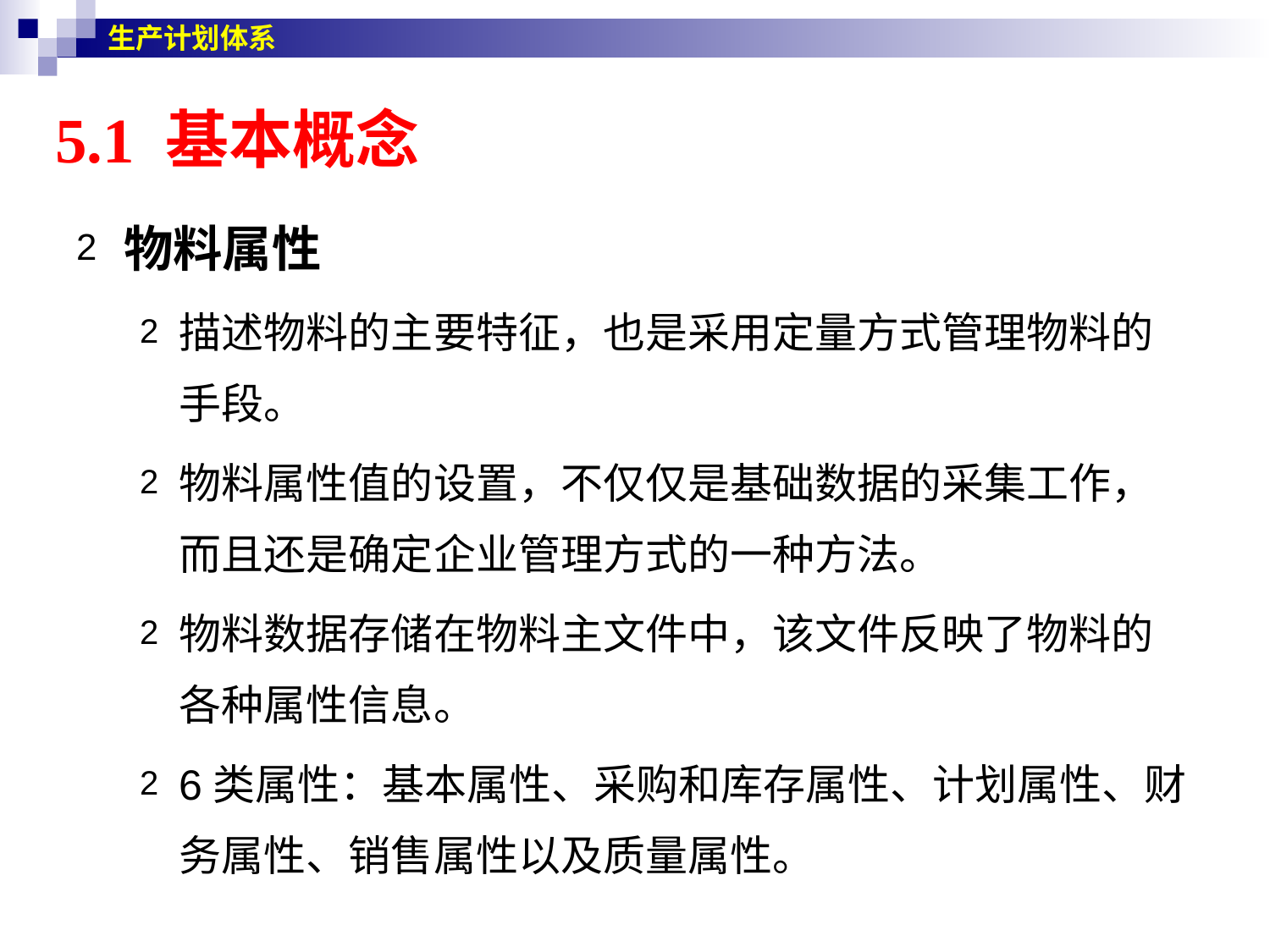

生产计划体系
5.1 基本概念
物料属性
描述物料的主要特征，也是采用定量方式管理物料的手段。
物料属性值的设置，不仅仅是基础数据的采集工作，而且还是确定企业管理方式的一种方法。
物料数据存储在物料主文件中，该文件反映了物料的各种属性信息。
6类属性：基本属性、采购和库存属性、计划属性、财务属性、销售属性以及质量属性。